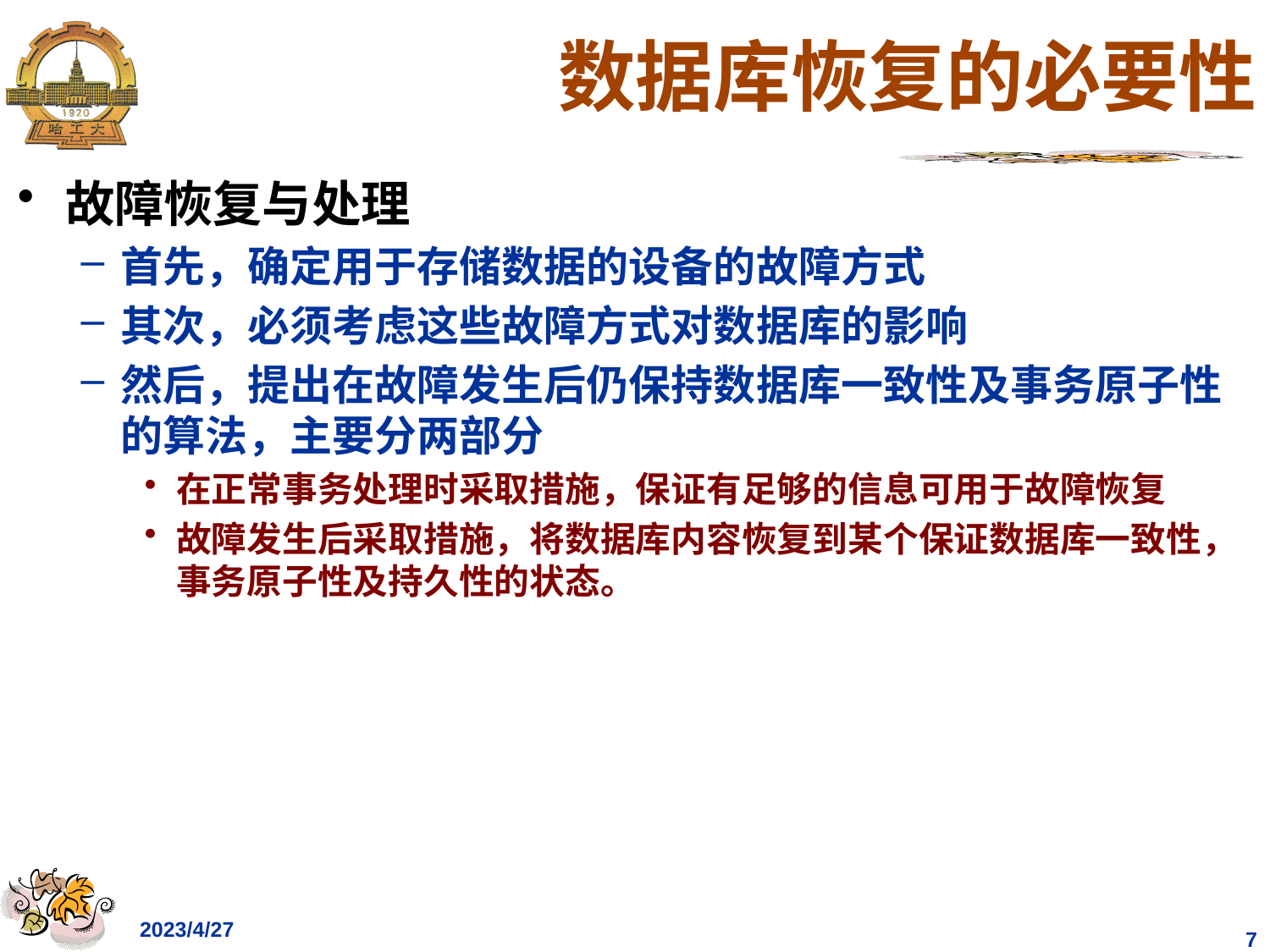

# 数据库恢复的必要性
故障恢复与处理
首先，确定用于存储数据的设备的故障方式
其次，必须考虑这些故障方式对数据库的影响
然后，提出在故障发生后仍保持数据库一致性及事务原子性的算法，主要分两部分
在正常事务处理时采取措施，保证有足够的信息可用于故障恢复
故障发生后采取措施，将数据库内容恢复到某个保证数据库一致性，事务原子性及持久性的状态。
2023/4/27

7